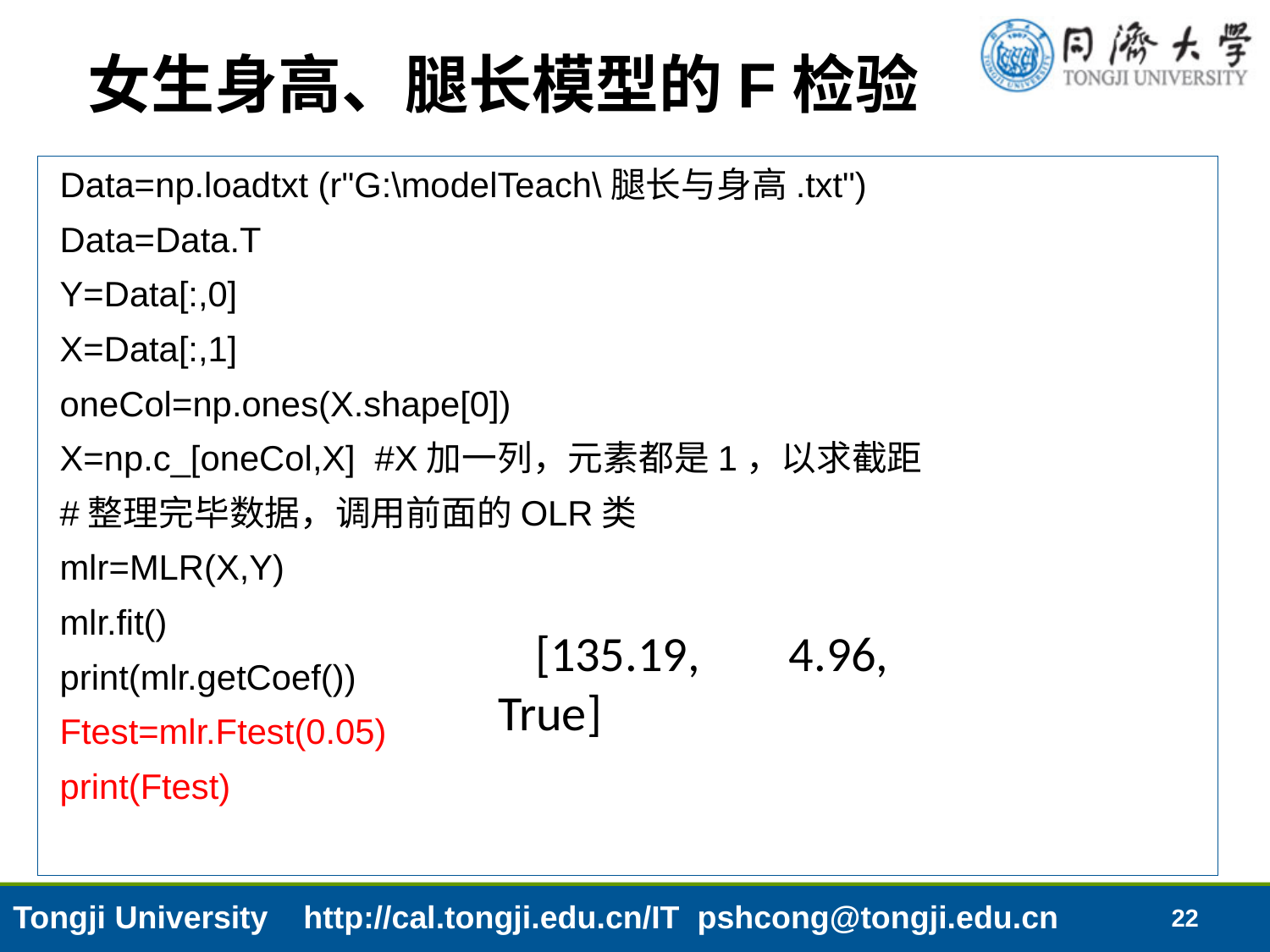

# 女生身高、腿长模型的F检验
Data=np.loadtxt (r"G:\modelTeach\腿长与身高.txt")
Data=Data.T
Y=Data[:,0]
X=Data[:,1]
oneCol=np.ones(X.shape[0])
X=np.c_[oneCol,X]  #X加一列，元素都是1，以求截距
#整理完毕数据，调用前面的OLR类
mlr=MLR(X,Y)
mlr.fit()
print(mlr.getCoef())
Ftest=mlr.Ftest(0.05)
print(Ftest)

[135.19, 4.96, True]